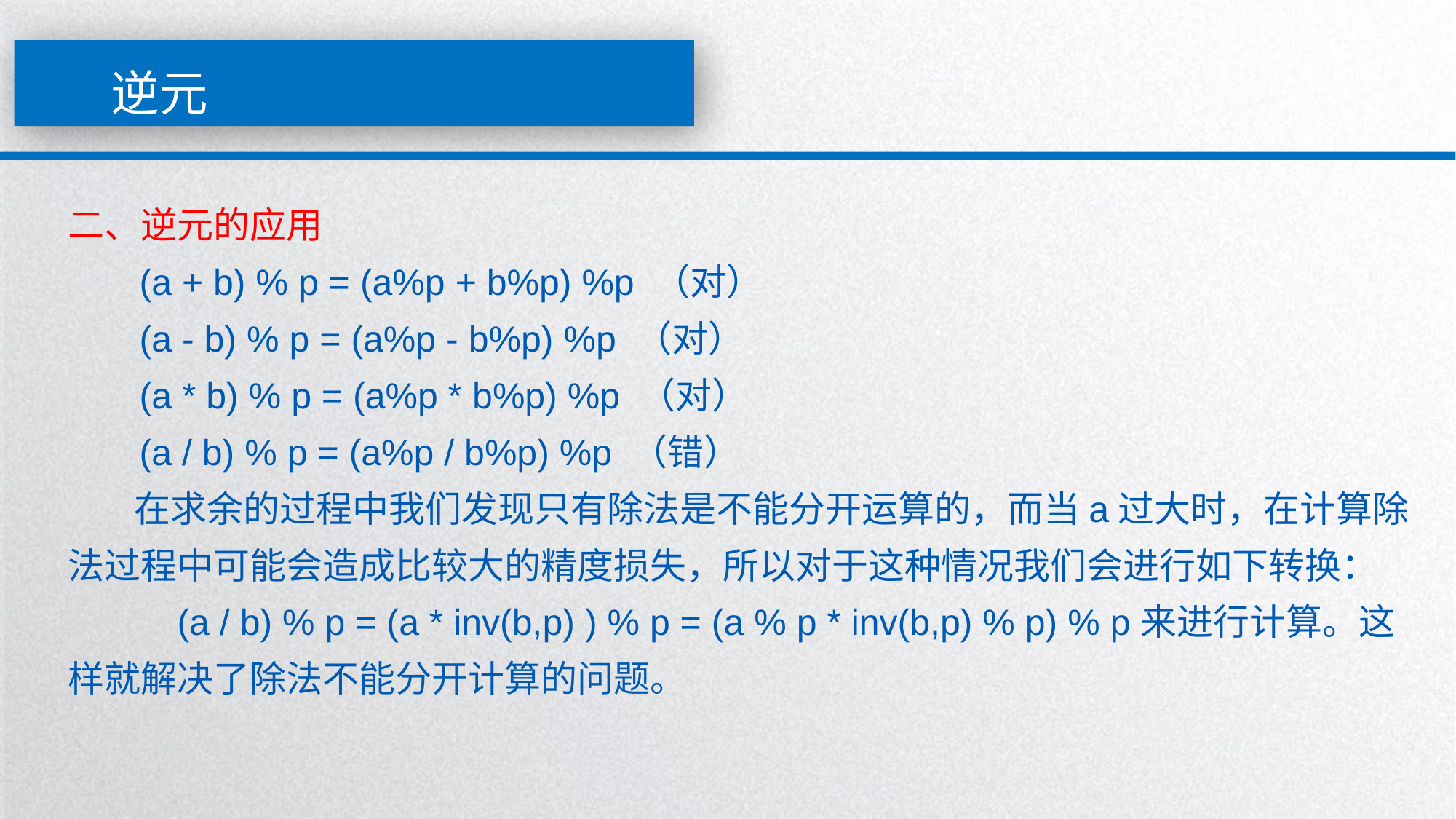

逆元
二、逆元的应用
       (a + b) % p = (a%p + b%p) %p （对）
       (a - b) % p = (a%p - b%p) %p （对）
       (a * b) % p = (a%p * b%p) %p （对）
       (a / b) % p = (a%p / b%p) %p （错）
       在求余的过程中我们发现只有除法是不能分开运算的，而当a过大时，在计算除法过程中可能会造成比较大的精度损失，所以对于这种情况我们会进行如下转换：
	(a / b) % p = (a * inv(b,p) ) % p = (a % p * inv(b,p) % p) % p来进行计算。这样就解决了除法不能分开计算的问题。